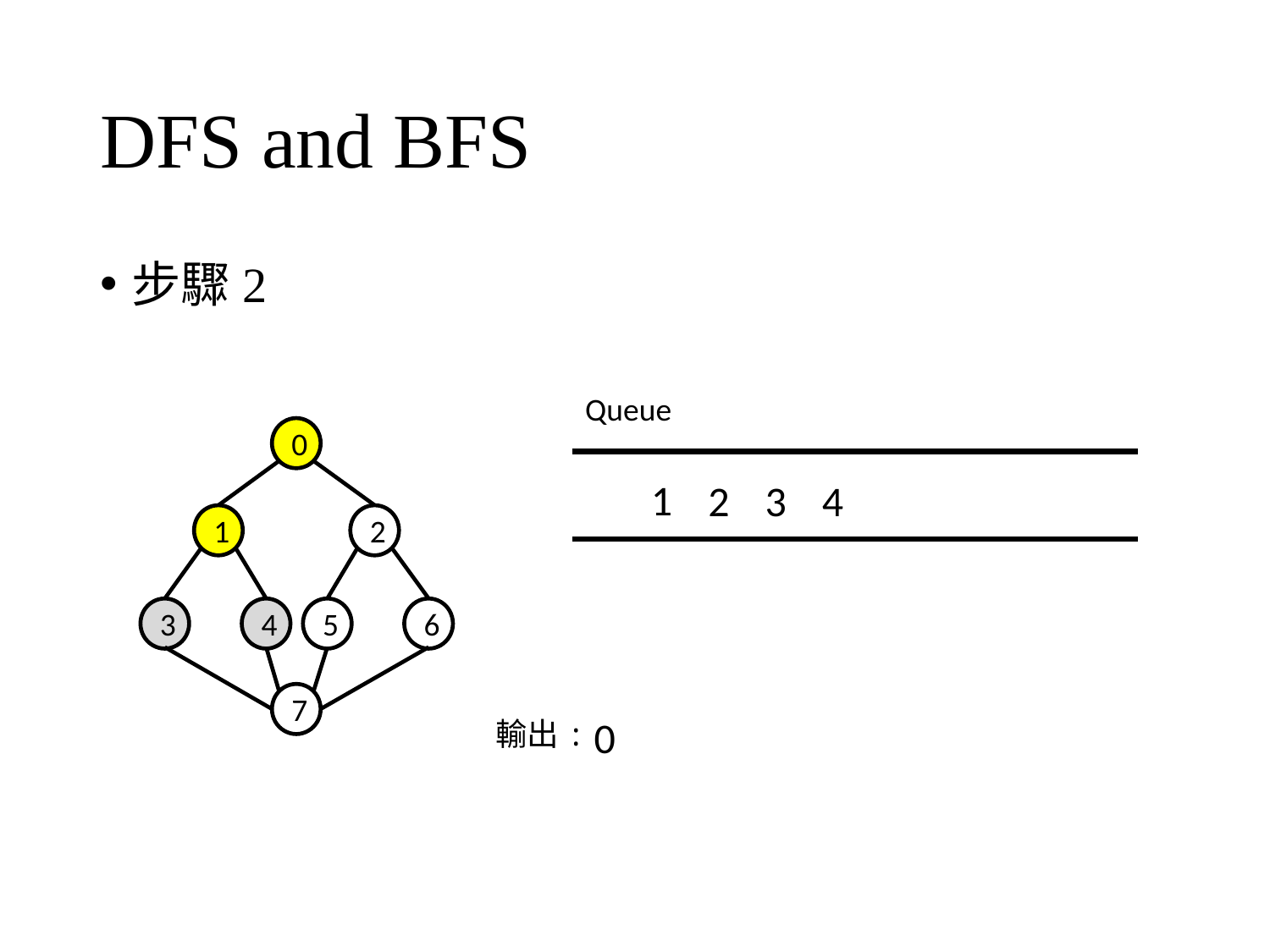

# DFS and BFS
步驟2
Queue
0
1
2
3
4
5
6
7
1
2
3
4
0
輸出: